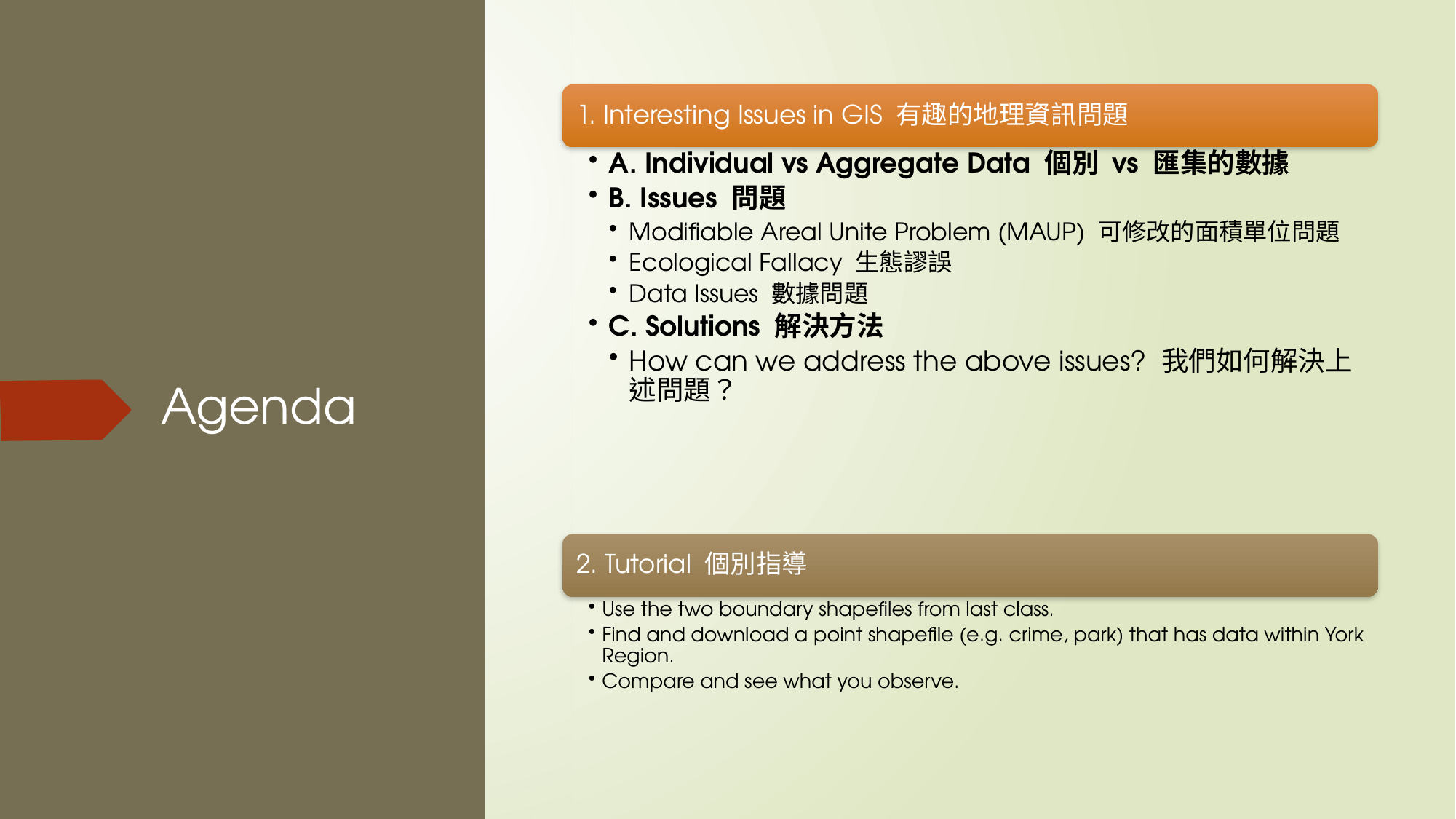

1. Interesting Issues in GIS 有趣的地理資訊問題
A. Individual vs Aggregate Data 個別 vs 匯集的數據
B. Issues 問題
Modifiable Areal Unite Problem (MAUP) 可修改的面積單位問題
Ecological Fallacy 生態謬誤
Data Issues 數據問題
C. Solutions 解決方法
How can we address the above issues? 我們如何解決上述問題？
2. Tutorial 個別指導
Use the two boundary shapefiles from last class.
Find and download a point shapefile (e.g. crime, park) that has data within York Region.
Compare and see what you observe.
# Agenda